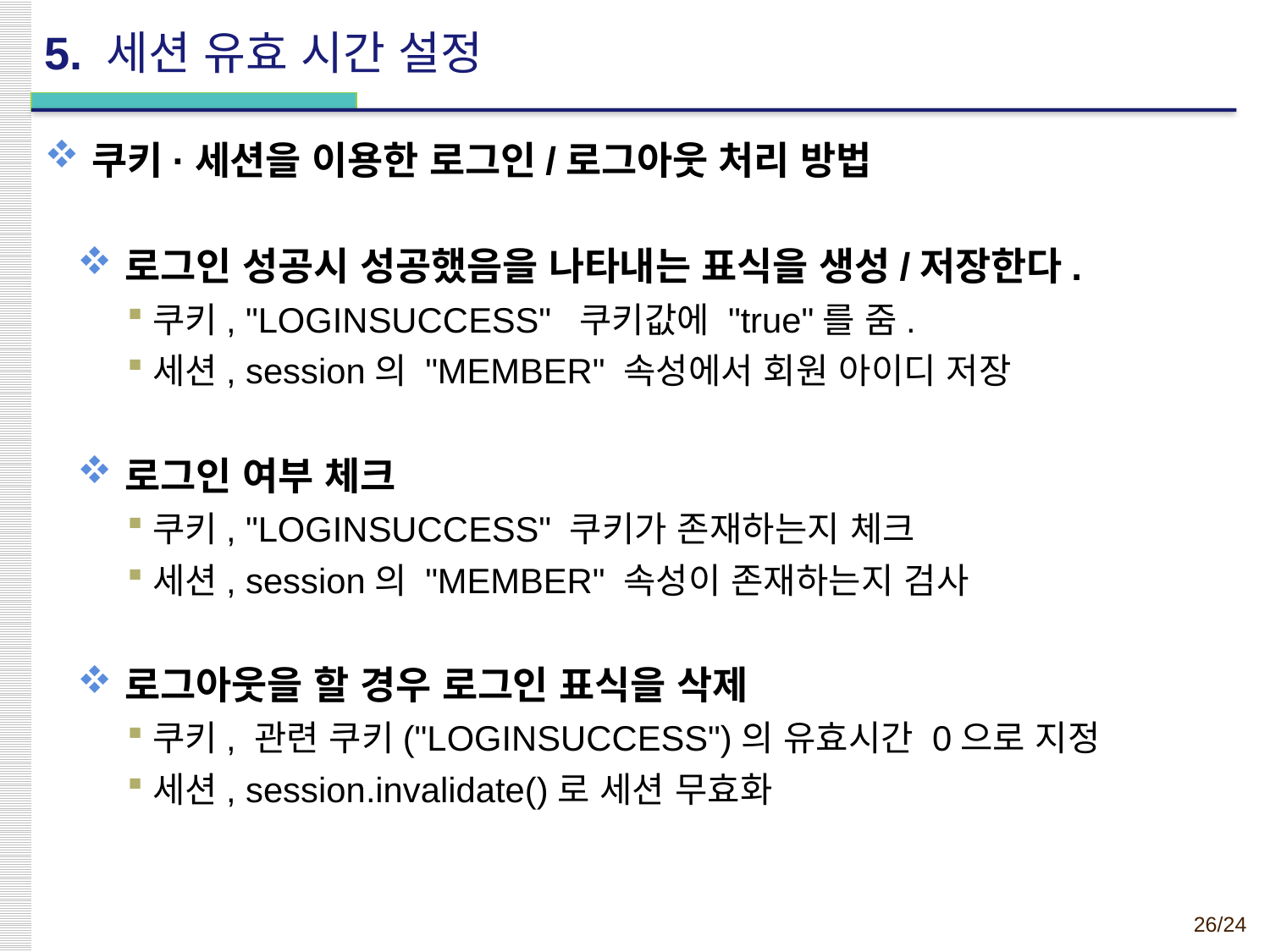

# 5. 세션 유효 시간 설정
쿠키·세션을 이용한 로그인/로그아웃 처리 방법

로그인 성공시 성공했음을 나타내는 표식을 생성/저장한다.
쿠키, "LOGINSUCCESS"  쿠키값에 "true"를 줌.
세션, session의 "MEMBER" 속성에서 회원 아이디 저장

로그인 여부 체크
쿠키, "LOGINSUCCESS" 쿠키가 존재하는지 체크
세션, session의 "MEMBER" 속성이 존재하는지 검사

로그아웃을 할 경우 로그인 표식을 삭제
쿠키, 관련 쿠키("LOGINSUCCESS")의 유효시간 0으로 지정
세션, session.invalidate()로 세션 무효화